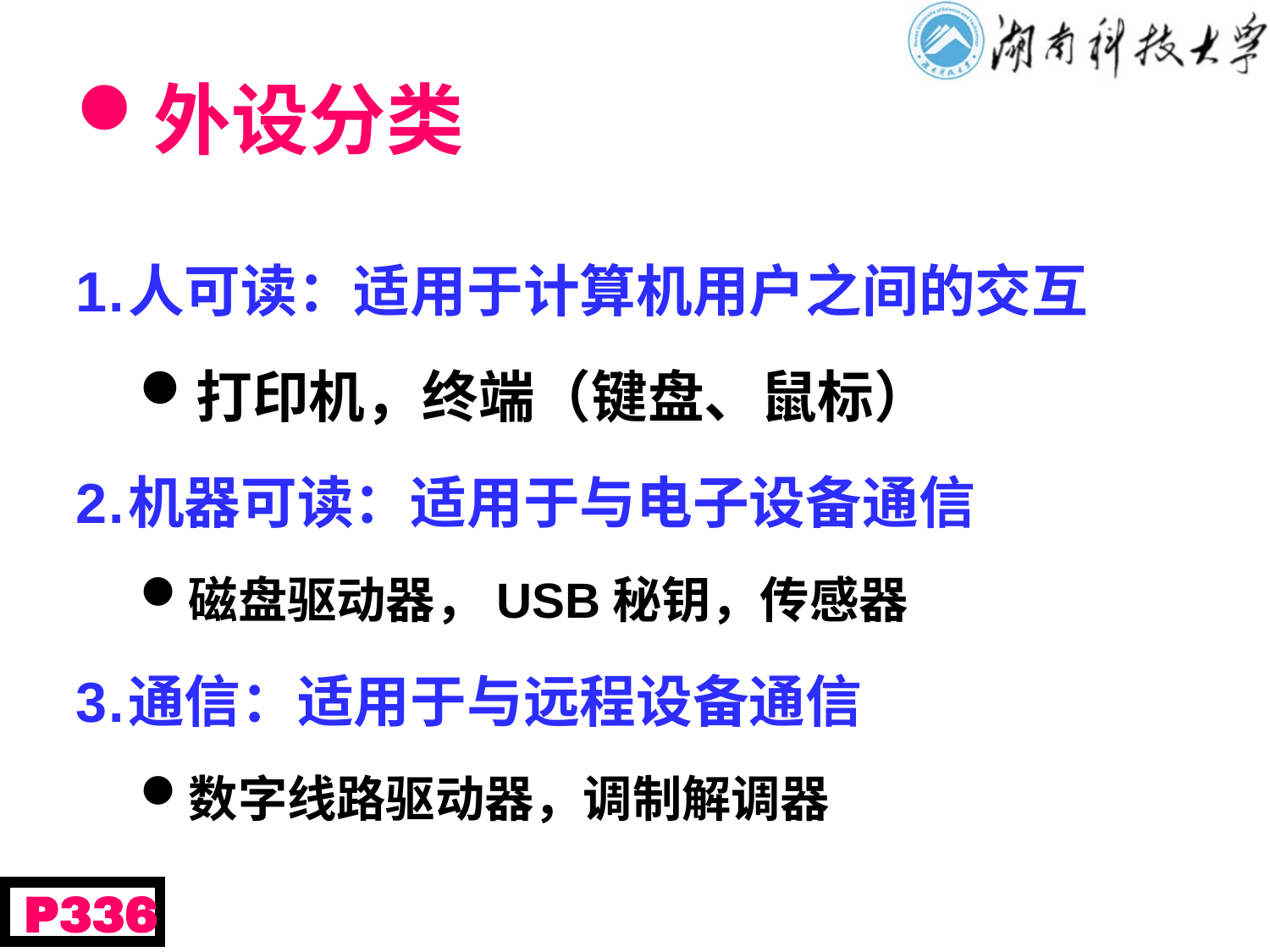

# 外设分类
人可读：适用于计算机用户之间的交互
打印机，终端（键盘、鼠标）
机器可读：适用于与电子设备通信
磁盘驱动器，USB秘钥，传感器
通信：适用于与远程设备通信
数字线路驱动器，调制解调器

 P336